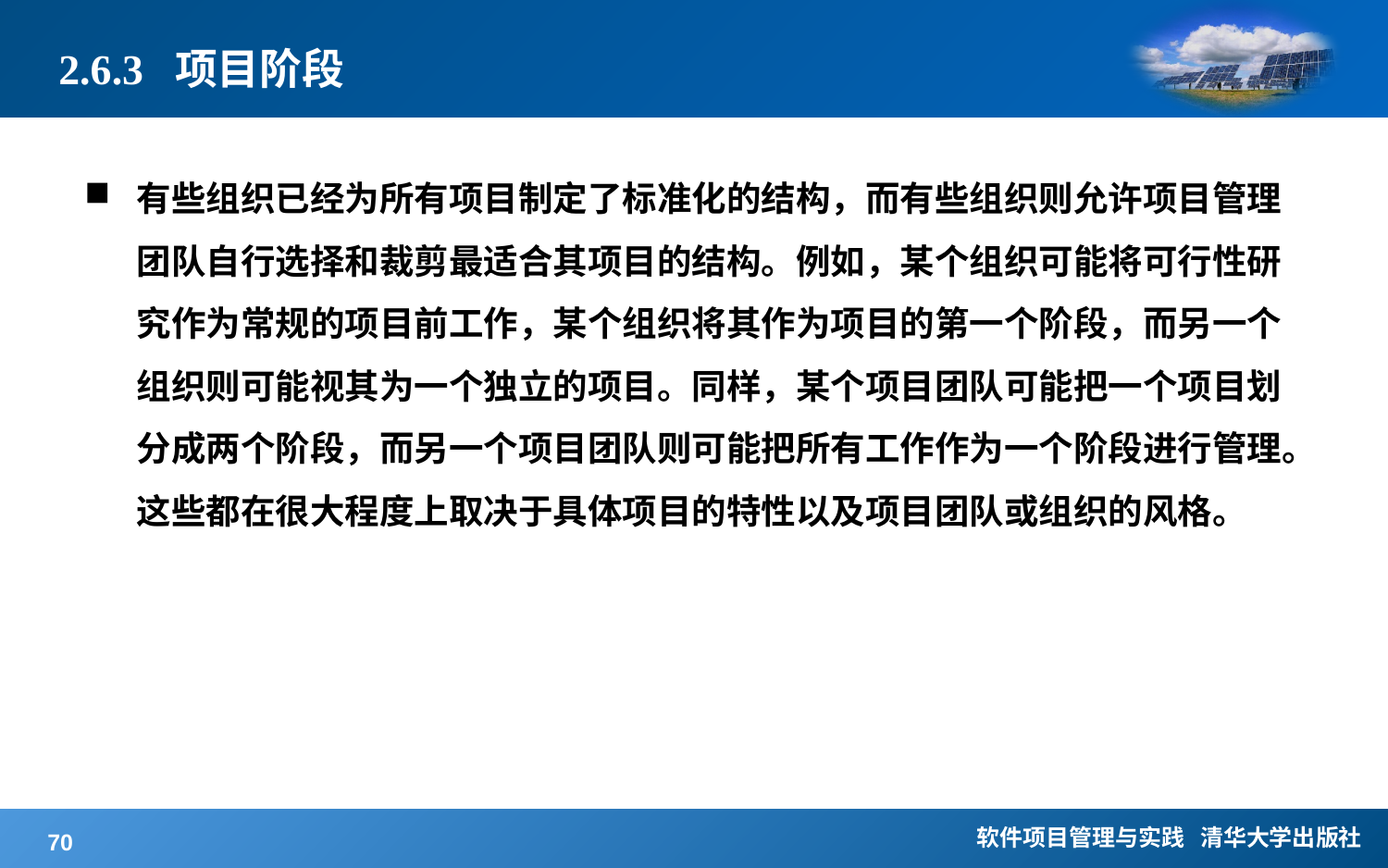

# 2.6.3  项目阶段
有些组织已经为所有项目制定了标准化的结构，而有些组织则允许项目管理团队自行选择和裁剪最适合其项目的结构。例如，某个组织可能将可行性研究作为常规的项目前工作，某个组织将其作为项目的第一个阶段，而另一个组织则可能视其为一个独立的项目。同样，某个项目团队可能把一个项目划分成两个阶段，而另一个项目团队则可能把所有工作作为一个阶段进行管理。这些都在很大程度上取决于具体项目的特性以及项目团队或组织的风格。